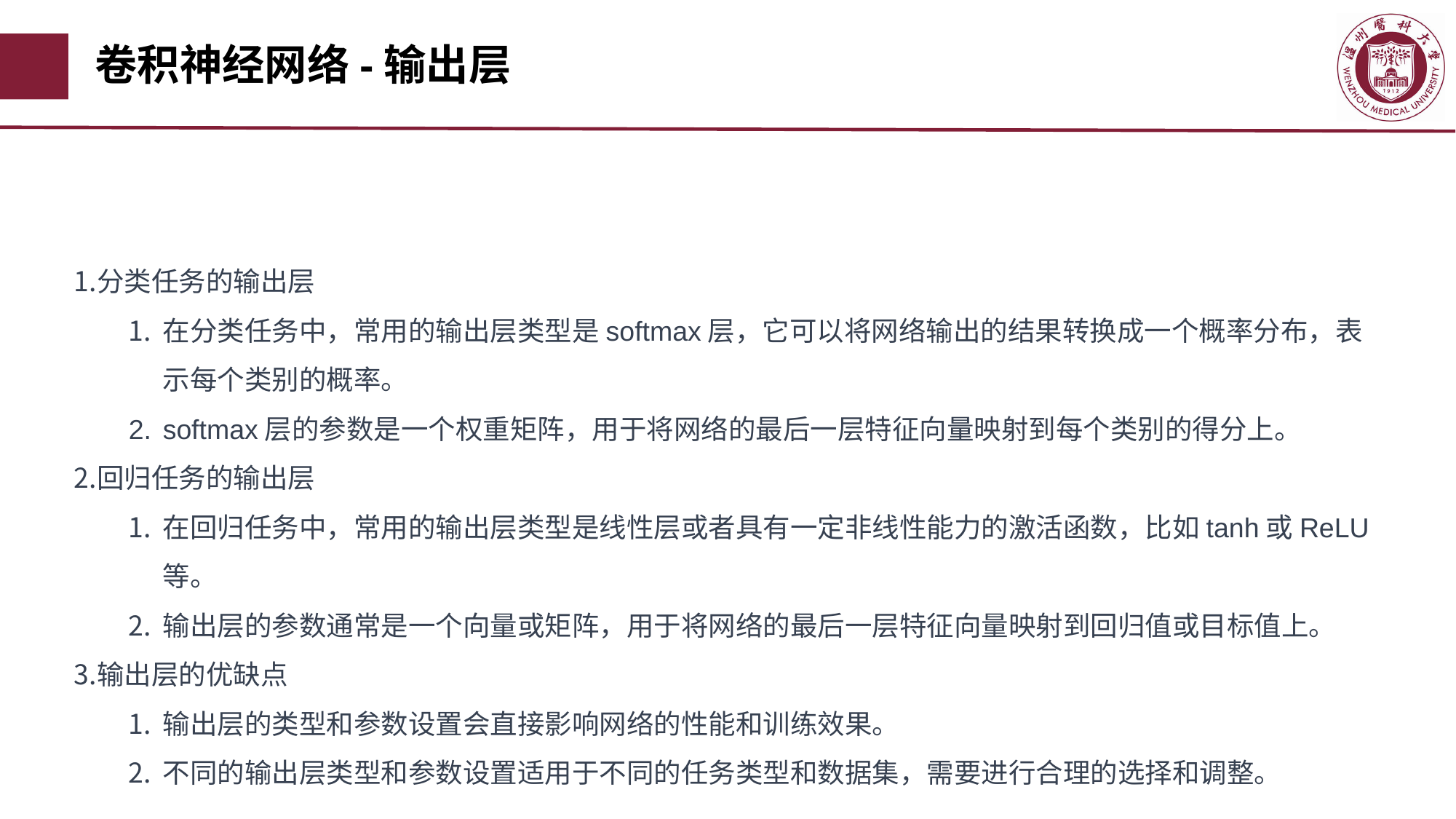

# 卷积神经网络-输出层
分类任务的输出层
在分类任务中，常用的输出层类型是softmax层，它可以将网络输出的结果转换成一个概率分布，表示每个类别的概率。
softmax层的参数是一个权重矩阵，用于将网络的最后一层特征向量映射到每个类别的得分上。
回归任务的输出层
在回归任务中，常用的输出层类型是线性层或者具有一定非线性能力的激活函数，比如tanh或ReLU等。
输出层的参数通常是一个向量或矩阵，用于将网络的最后一层特征向量映射到回归值或目标值上。
输出层的优缺点
输出层的类型和参数设置会直接影响网络的性能和训练效果。
不同的输出层类型和参数设置适用于不同的任务类型和数据集，需要进行合理的选择和调整。